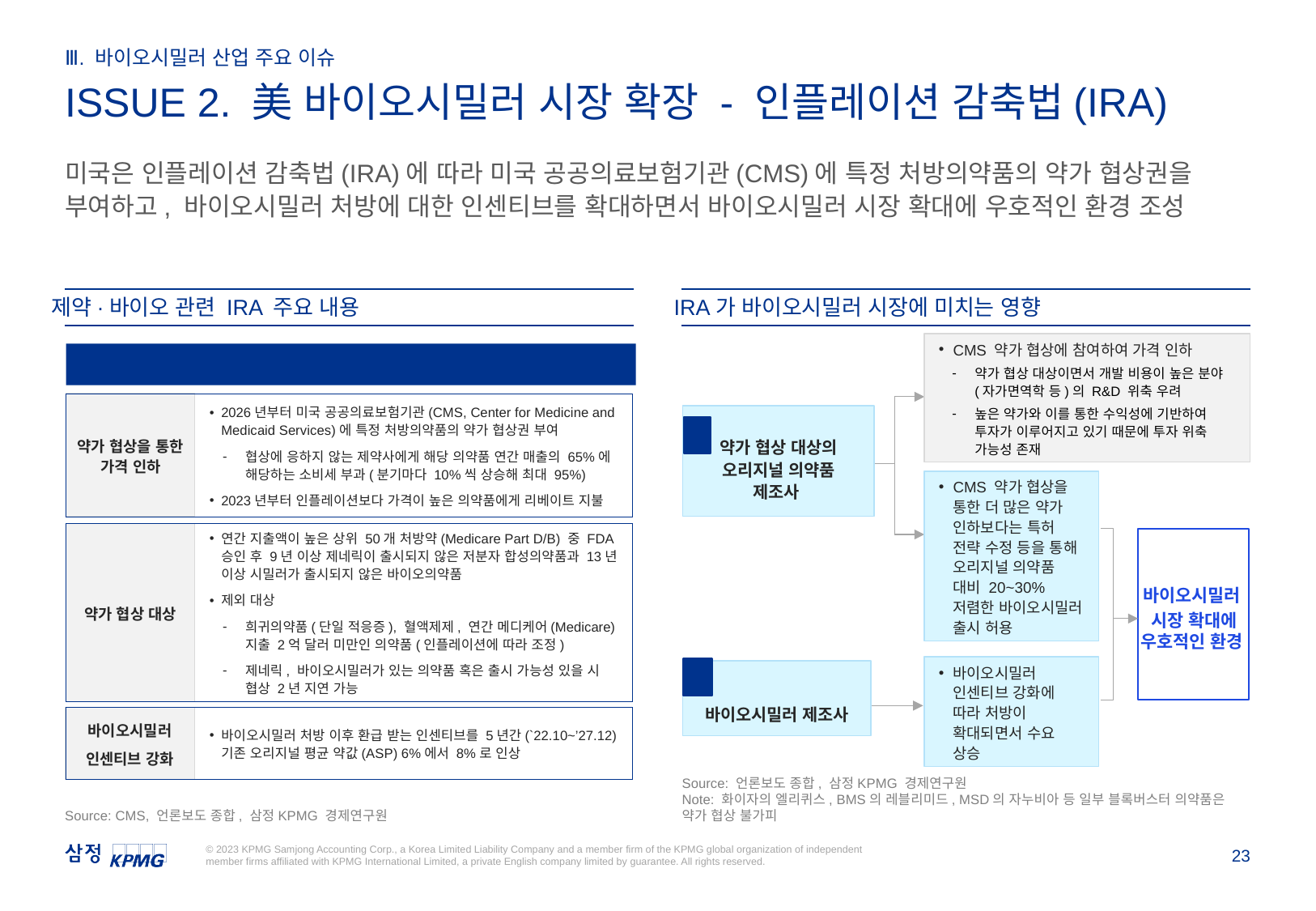

Ⅲ. 바이오시밀러 산업 주요 이슈
ISSUE 2. 美 바이오시밀러 시장 확장 - 인플레이션 감축법(IRA)
미국은 인플레이션 감축법(IRA)에 따라 미국 공공의료보험기관(CMS)에 특정 처방의약품의 약가 협상권을 부여하고, 바이오시밀러 처방에 대한 인센티브를 확대하면서 바이오시밀러 시장 확대에 우호적인 환경 조성
제약·바이오 관련 IRA 주요 내용
IRA가 바이오시밀러 시장에 미치는 영향
CMS 약가 협상에 참여하여 가격 인하
약가 협상 대상이면서 개발 비용이 높은 분야 (자가면역학 등)의 R&D 위축 우려
높은 약가와 이를 통한 수익성에 기반하여 투자가 이루어지고 있기 때문에 투자 위축 가능성 존재
Subtitle B - Prescription Drug Pricing Reform
약가 협상을 통한 가격 인하
2026년부터 미국 공공의료보험기관(CMS, Center for Medicine and Medicaid Services)에 특정 처방의약품의 약가 협상권 부여
협상에 응하지 않는 제약사에게 해당 의약품 연간 매출의 65%에 해당하는 소비세 부과(분기마다 10%씩 상승해 최대 95%)
2023년부터 인플레이션보다 가격이 높은 의약품에게 리베이트 지불

약가 협상 대상의 오리지널 의약품 제조사
1
CMS 약가 협상을 통한 더 많은 약가 인하보다는 특허 전략 수정 등을 통해 오리지널 의약품 대비 20~30% 저렴한 바이오시밀러 출시 허용
연간 지출액이 높은 상위 50개 처방약(Medicare Part D/B) 중 FDA 승인 후 9년 이상 제네릭이 출시되지 않은 저분자 합성의약품과 13년 이상 시밀러가 출시되지 않은 바이오의약품
제외 대상
희귀의약품(단일 적응증), 혈액제제, 연간 메디케어(Medicare) 지출 2억 달러 미만인 의약품(인플레이션에 따라 조정)
제네릭, 바이오시밀러가 있는 의약품 혹은 출시 가능성 있을 시 협상 2년 지연 가능
약가 협상 대상

바이오시밀러
시장 확대에 우호적인 환경
바이오시밀러 인센티브 강화에 따라 처방이 확대되면서 수요 상승

바이오시밀러 제조사
2
바이오시밀러 처방 이후 환급 받는 인센티브를 5년간(`22.10~’27.12) 기존 오리지널 평균 약값(ASP) 6%에서 8%로 인상
바이오시밀러
인센티브 강화
Source: 언론보도 종합, 삼정KPMG 경제연구원
Note: 화이자의 엘리퀴스, BMS의 레블리미드, MSD의 자누비아 등 일부 블록버스터 의약품은 약가 협상 불가피
Source: CMS, 언론보도 종합, 삼정KPMG 경제연구원